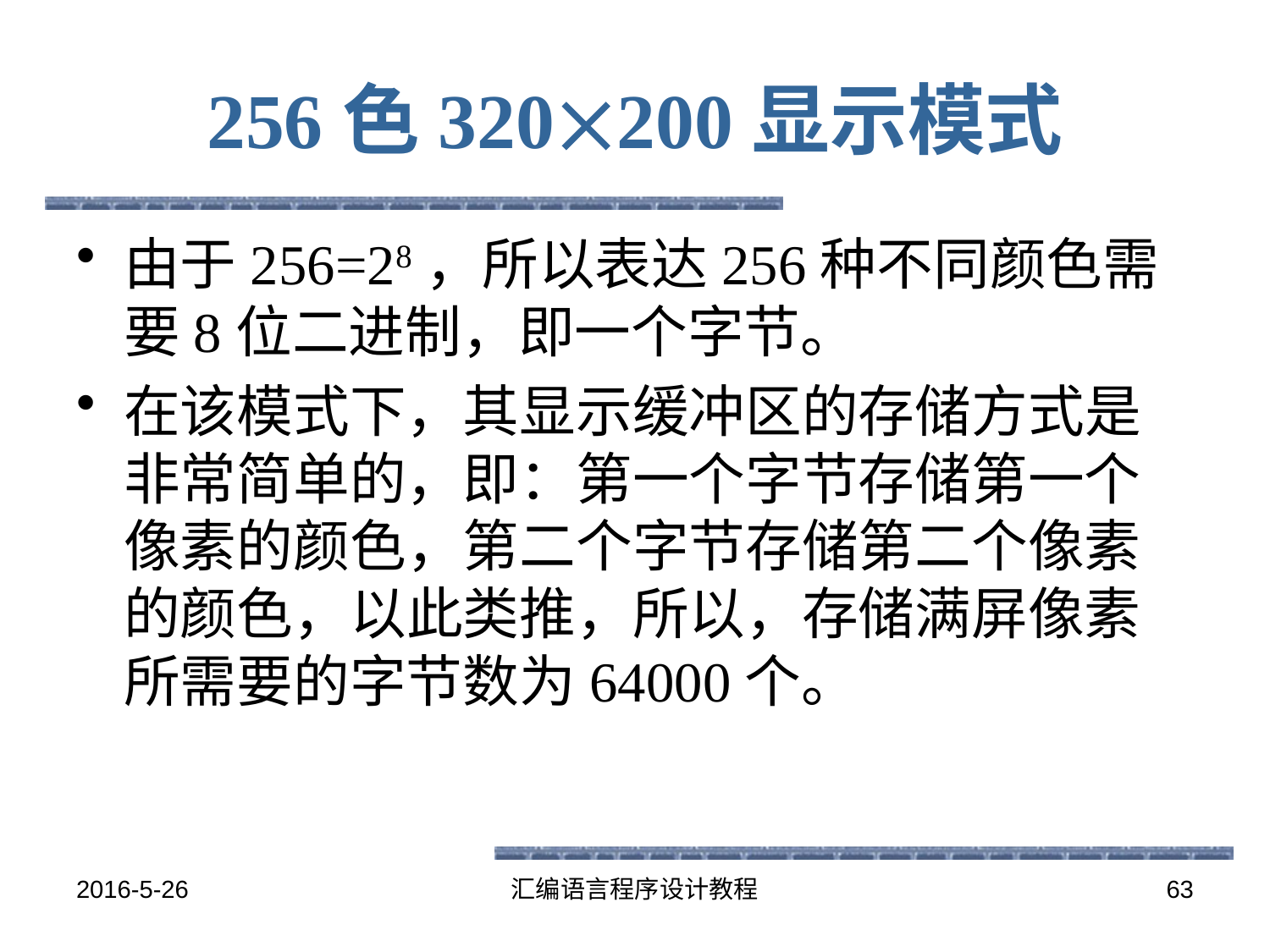

# 256色320×200显示模式
由于256=28，所以表达256种不同颜色需要8位二进制，即一个字节。
在该模式下，其显示缓冲区的存储方式是非常简单的，即：第一个字节存储第一个像素的颜色，第二个字节存储第二个像素的颜色，以此类推，所以，存储满屏像素所需要的字节数为64000个。
2016-5-26
汇编语言程序设计教程
63